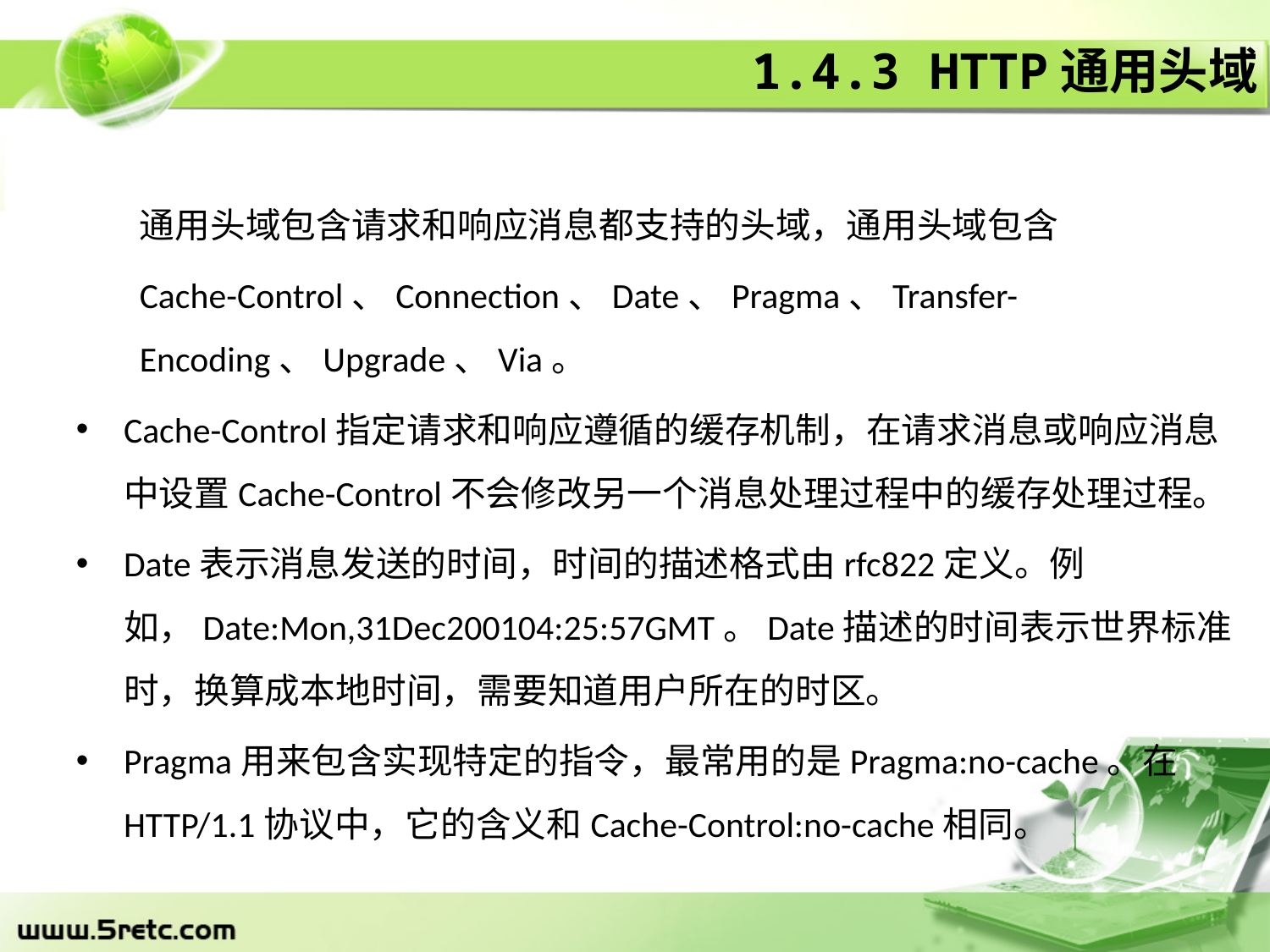

1.4.3 HTTP通用头域
通用头域包含请求和响应消息都支持的头域，通用头域包含
Cache-Control、Connection、Date、Pragma、Transfer-Encoding、Upgrade、Via。
Cache-Control指定请求和响应遵循的缓存机制，在请求消息或响应消息中设置Cache-Control不会修改另一个消息处理过程中的缓存处理过程。
Date表示消息发送的时间，时间的描述格式由rfc822定义。例如，Date:Mon,31Dec200104:25:57GMT。Date描述的时间表示世界标准时，换算成本地时间，需要知道用户所在的时区。
Pragma用来包含实现特定的指令，最常用的是Pragma:no-cache。在HTTP/1.1协议中，它的含义和Cache-Control:no-cache相同。